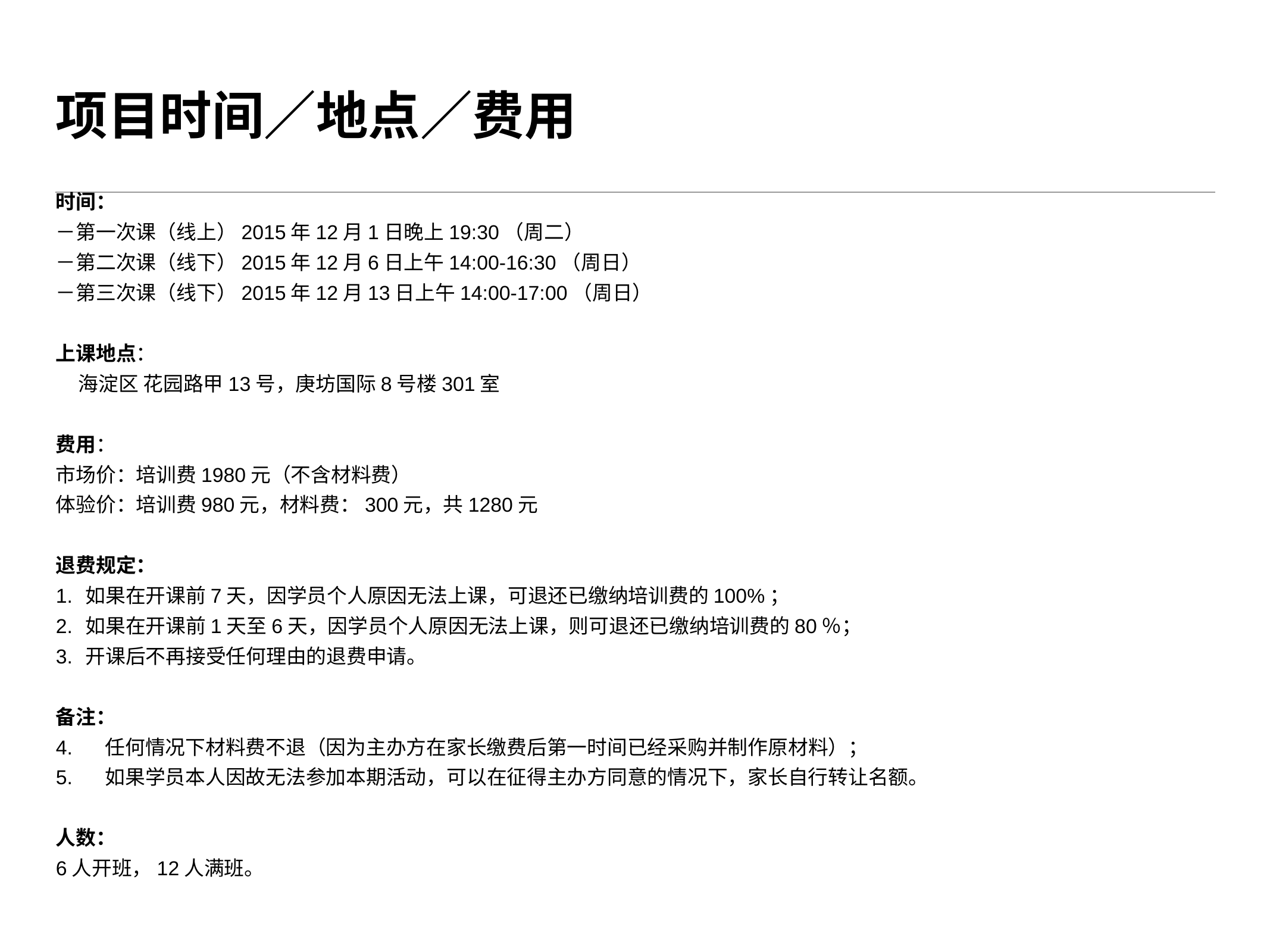

# 项目时间／地点／费用
时间：
－第一次课（线上）2015年12月1日晚上19:30（周二）
－第二次课（线下）2015年12月6日上午14:00-16:30（周日）
－第三次课（线下）2015年12月13日上午14:00-17:00（周日）

上课地点：
    海淀区 花园路甲13号，庚坊国际8号楼301室

费用：
市场价：培训费1980元（不含材料费）
体验价：培训费980元，材料费：300元，共1280元

退费规定：
如果在开课前7天，因学员个人原因无法上课，可退还已缴纳培训费的100%；
如果在开课前1天至6天，因学员个人原因无法上课，则可退还已缴纳培训费的80％；
开课后不再接受任何理由的退费申请。

备注：
任何情况下材料费不退（因为主办方在家长缴费后第一时间已经采购并制作原材料）；
如果学员本人因故无法参加本期活动，可以在征得主办方同意的情况下，家长自行转让名额。

人数：
6人开班，12人满班。